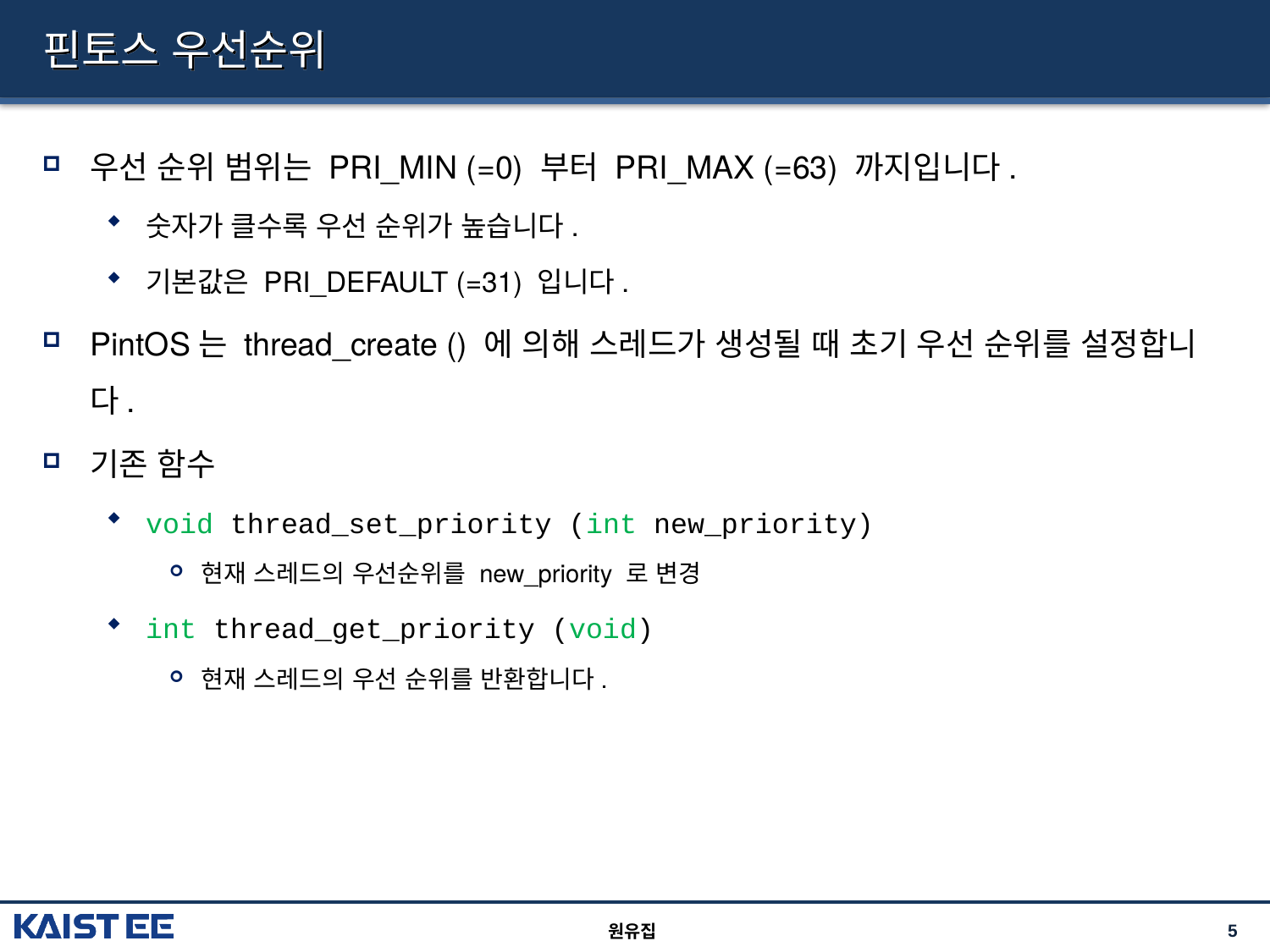

# 핀토스 우선순위
우선 순위 범위는 PRI_MIN (=0) 부터 PRI_MAX (=63) 까지입니다.
숫자가 클수록 우선 순위가 높습니다.
기본값은 PRI_DEFAULT (=31) 입니다.
PintOS는 thread_create () 에 의해 스레드가 생성될 때 초기 우선 순위를 설정합니다.
기존 함수
void thread_set_priority (int new_priority)
현재 스레드의 우선순위를 new_priority 로 변경
int thread_get_priority (void)
현재 스레드의 우선 순위를 반환합니다.
원유집
5